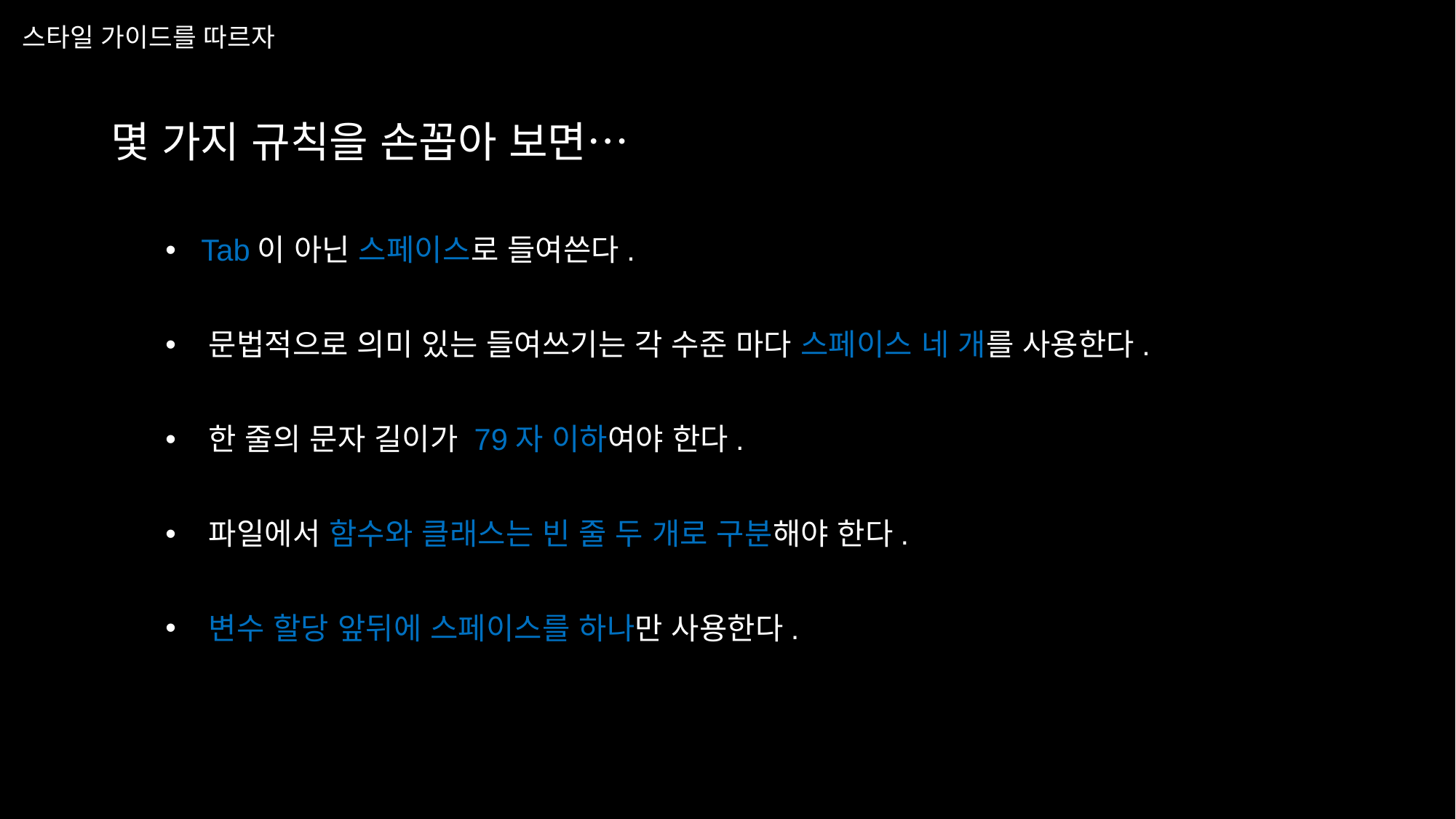

# 스타일 가이드를 따르자
몇 가지 규칙을 손꼽아 보면…

 Tab이 아닌 스페이스로 들여쓴다.

 문법적으로 의미 있는 들여쓰기는 각 수준 마다 스페이스 네 개를 사용한다.

 한 줄의 문자 길이가 79자 이하여야 한다.

 파일에서 함수와 클래스는 빈 줄 두 개로 구분해야 한다.

 변수 할당 앞뒤에 스페이스를 하나만 사용한다.